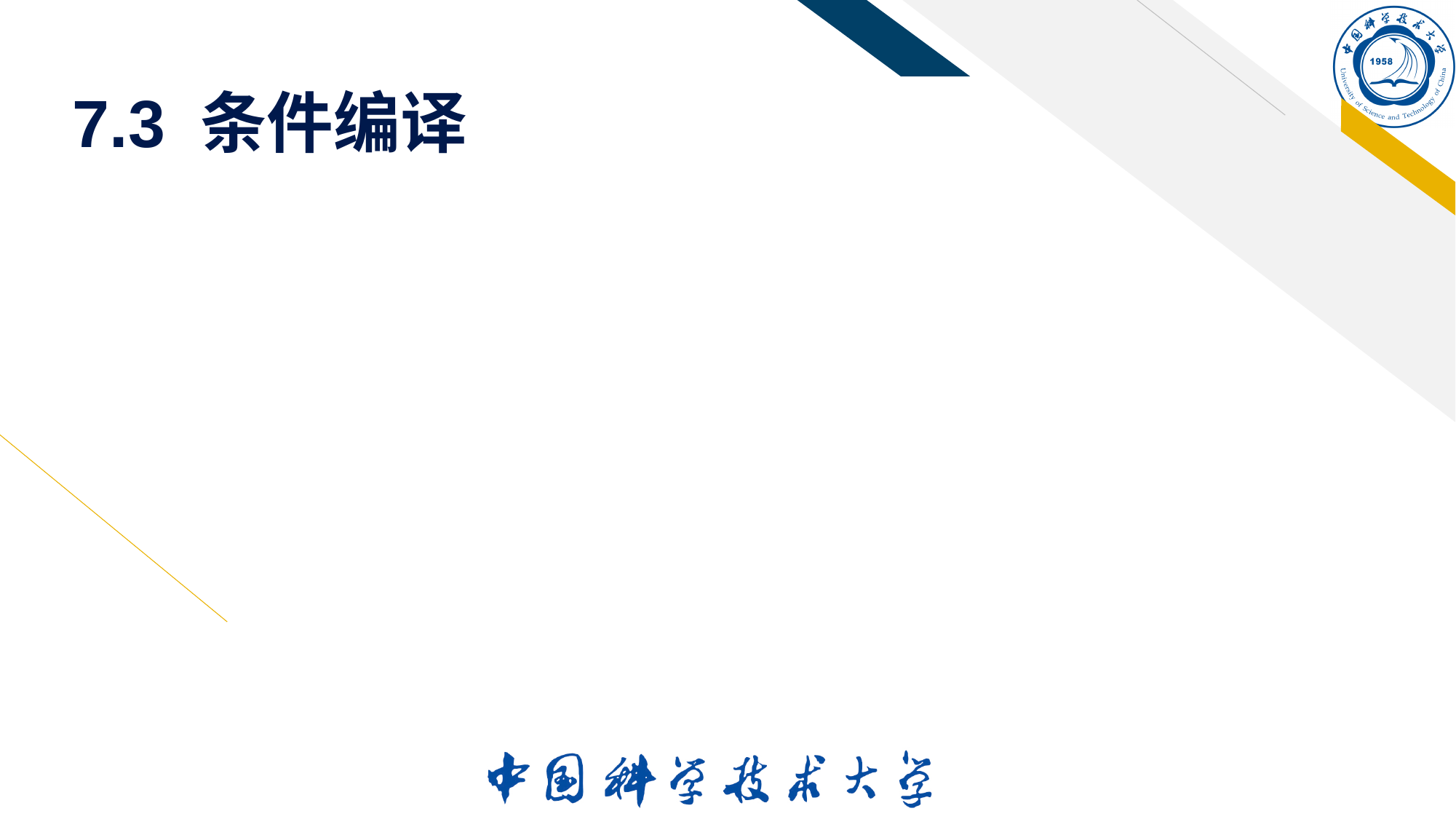

# 7.3 条件编译
条件编译
对某些部分的源程序指定编译的条件
可以减少被编译的语句，减少目标程序的长度，减少运行时间
有利于移植程序，增加程序的灵活性
命令形式
#ifdef...#else...#endif
#ifndef...#else...#endif
#if...#else...#endif